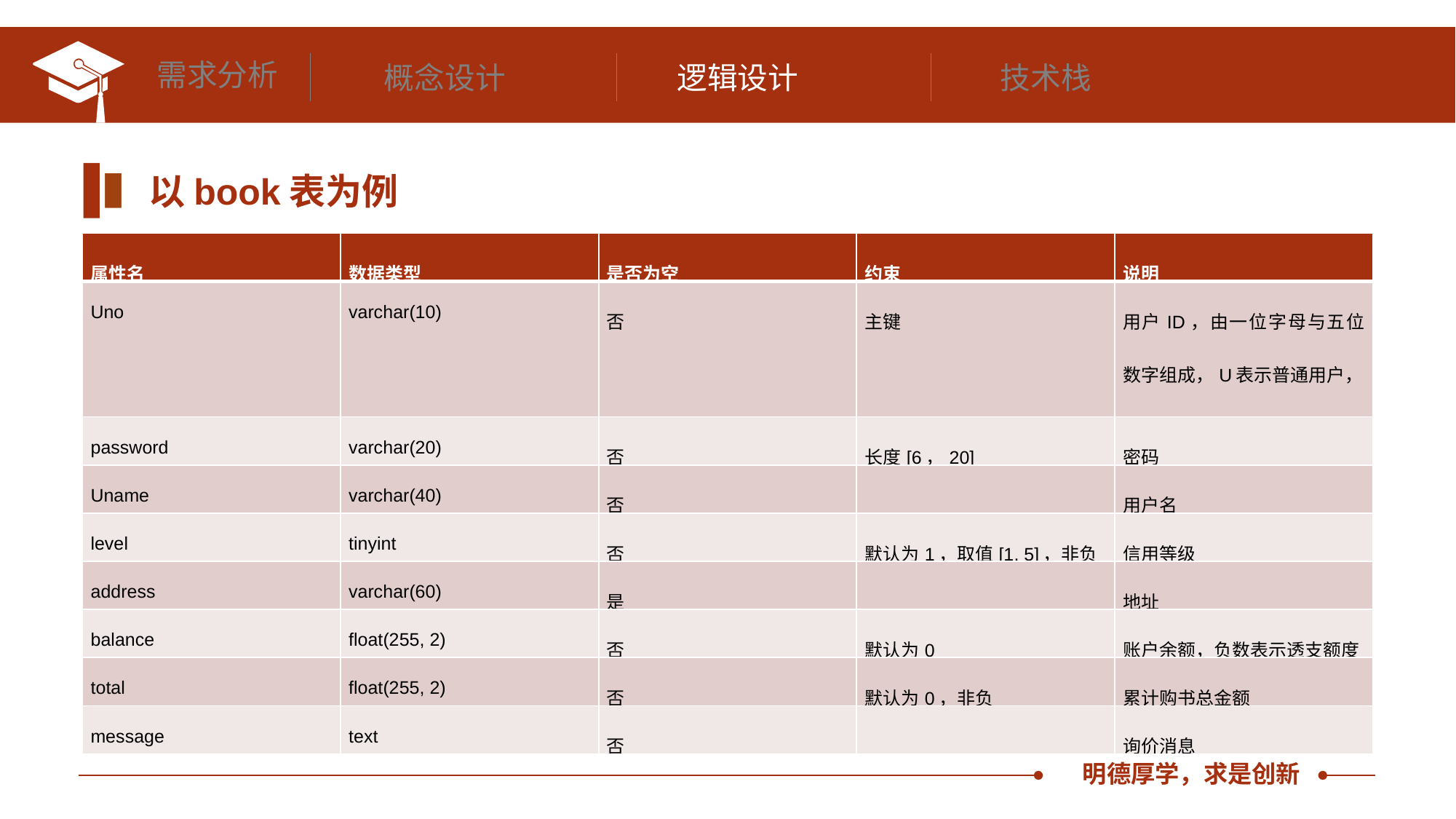

需求分析
概念设计
逻辑设计
技术栈

以book表为例

| 属性名 | 数据类型 | 是否为空 | 约束 | 说明 |
| --- | --- | --- | --- | --- |
| Uno | varchar(10) | 否 | 主键 | 用户ID，由一位字母与五位数字组成，U表示普通用户，M表示店家 |
| password | varchar(20) | 否 | 长度[6，20] | 密码 |
| Uname | varchar(40) | 否 |  | 用户名 |
| level | tinyint | 否 | 默认为1，取值[1, 5]，非负 | 信用等级 |
| address | varchar(60) | 是 |  | 地址 |
| balance | float(255, 2) | 否 | 默认为0 | 账户余额，负数表示透支额度 |
| total | float(255, 2) | 否 | 默认为0，非负 | 累计购书总金额 |
| message | text | 否 |  | 询价消息 |